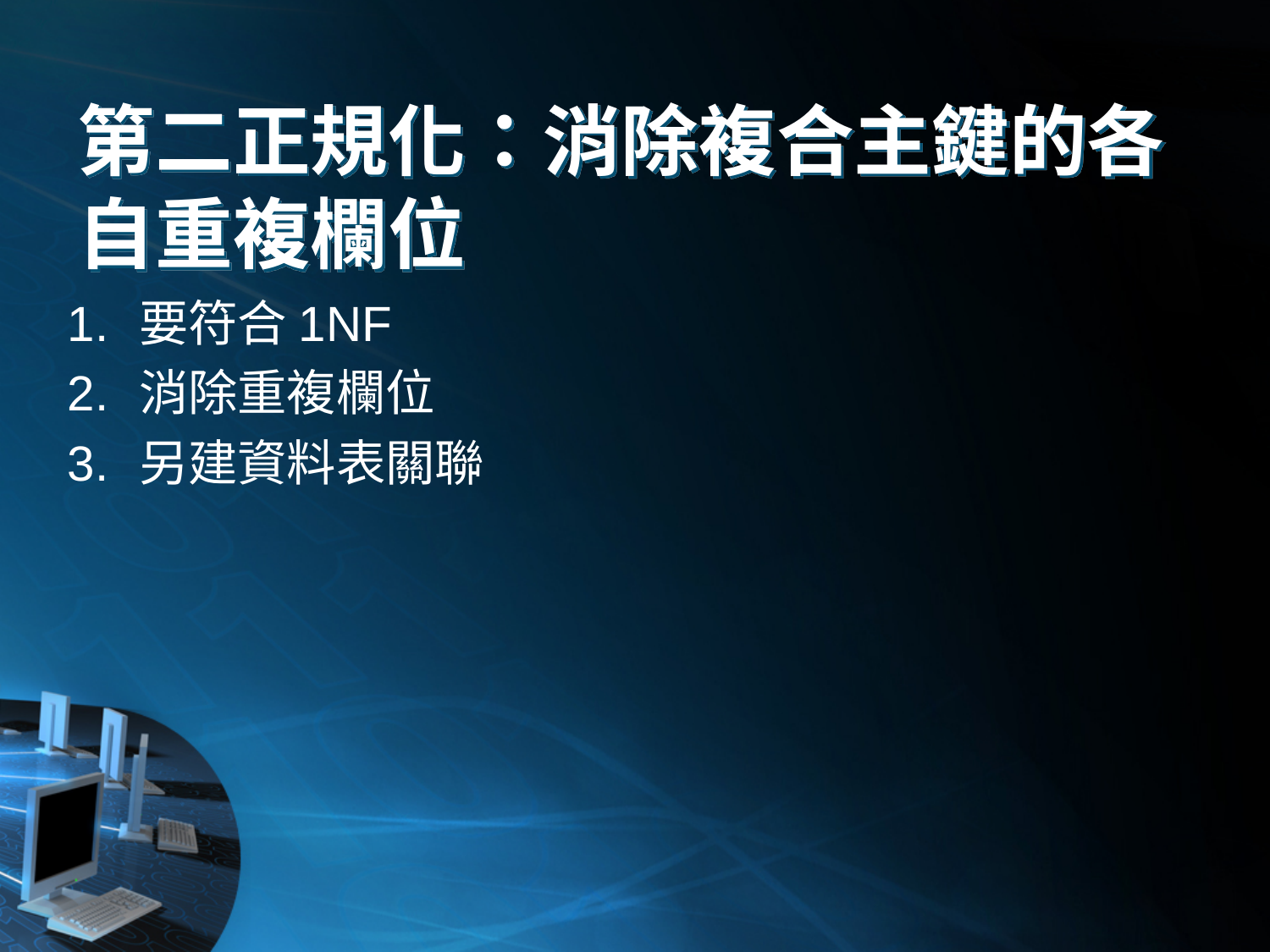

# 第二正規化：消除複合主鍵的各自重複欄位
要符合1NF
消除重複欄位
另建資料表關聯